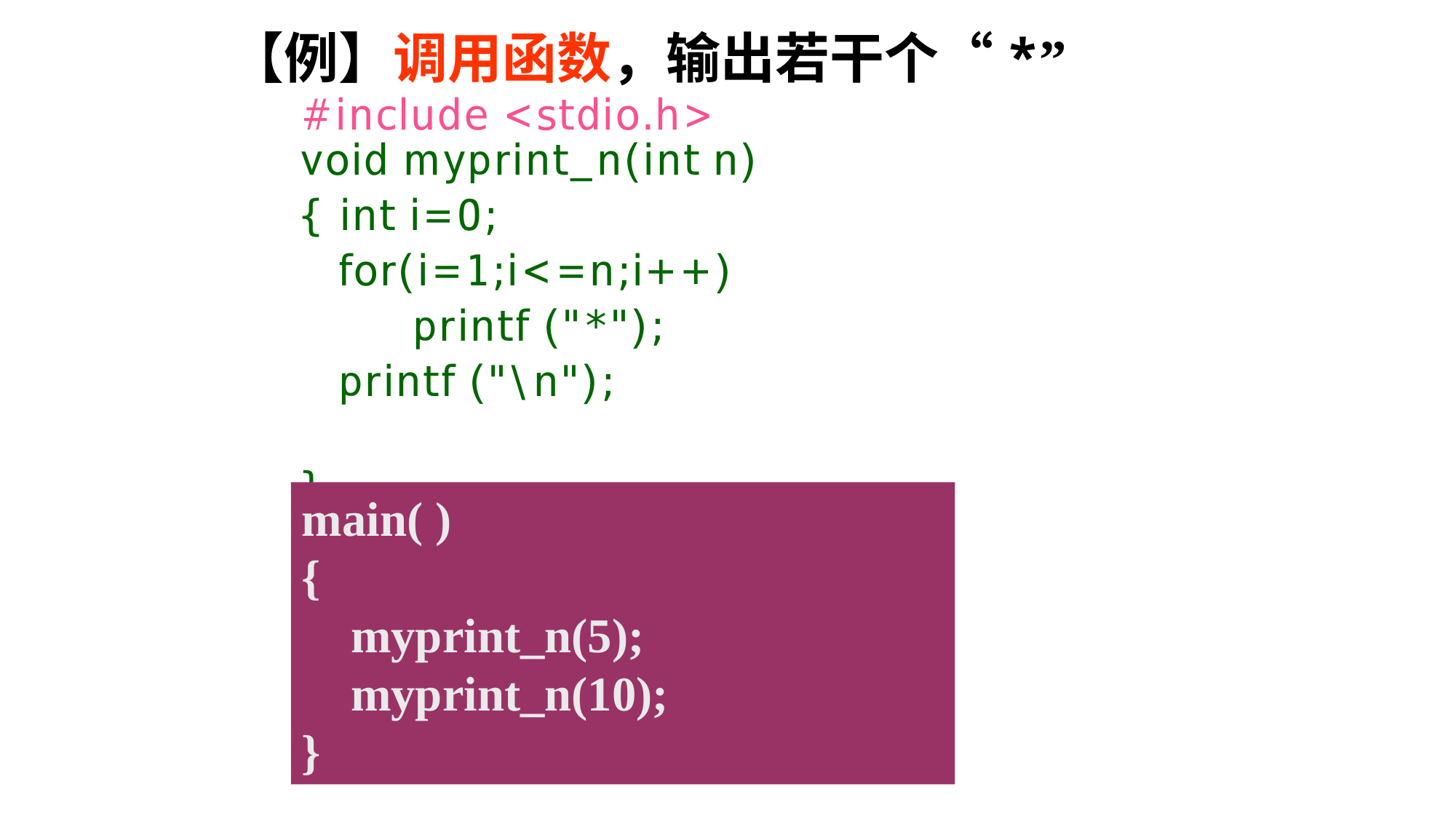

【例】调用函数，输出若干个“*”
#include <stdio.h>
void myprint_n(int n)
{ int i=0;
   for(i=1;i<=n;i++)
         printf ("*");
   printf ("\n");
}
main( )
{
    myprint_n(5);
    myprint_n(10);
}